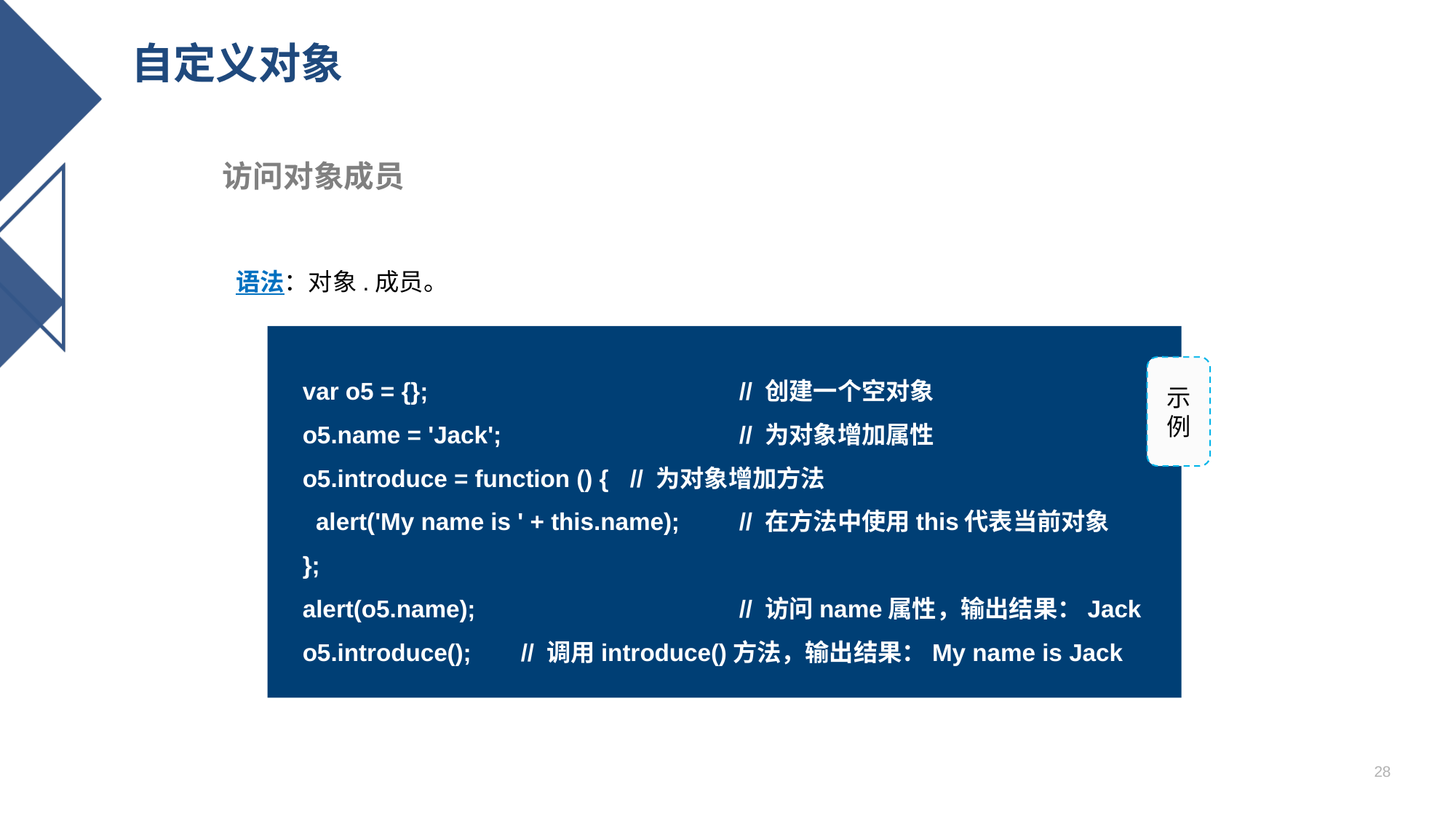

# 自定义对象
访问对象成员
语法：对象.成员。

var o5 = {};			// 创建一个空对象
o5.name = 'Jack';			// 为对象增加属性
o5.introduce = function () {	// 为对象增加方法
  alert('My name is ' + this.name);	// 在方法中使用this代表当前对象
};
alert(o5.name);			// 访问name属性，输出结果：Jack
o5.introduce();	// 调用introduce()方法，输出结果：My name is Jack
示例
28